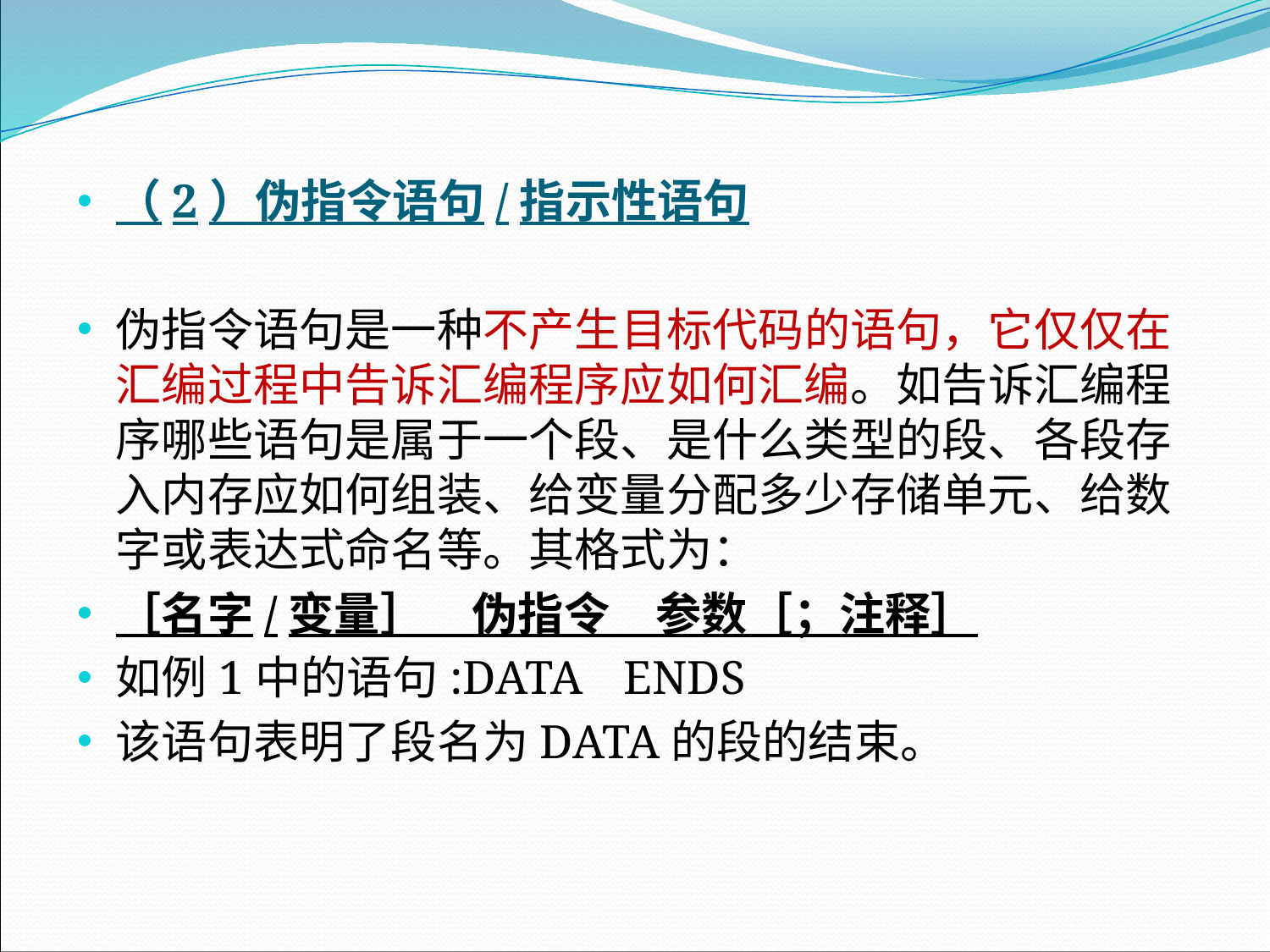

（2）伪指令语句/指示性语句

伪指令语句是一种不产生目标代码的语句，它仅仅在汇编过程中告诉汇编程序应如何汇编。如告诉汇编程序哪些语句是属于一个段、是什么类型的段、各段存入内存应如何组装、给变量分配多少存储单元、给数字或表达式命名等。其格式为：
［名字/变量］　伪指令　参数［；注释］
如例1中的语句:DATA	ENDS
该语句表明了段名为DATA的段的结束。